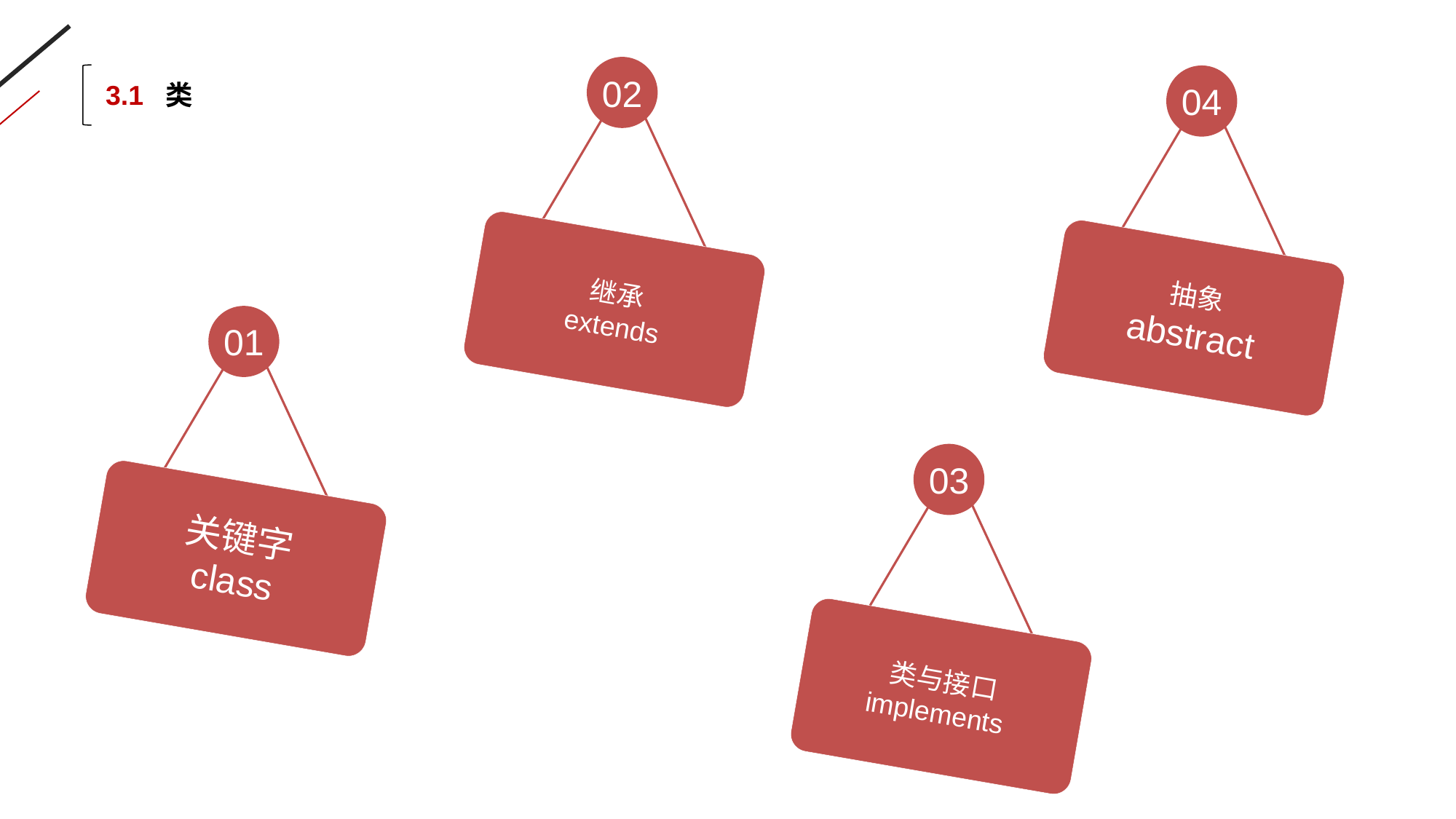

02

04
3.1  类

继承
extends
抽象
abstract
01

03

关键字
class
类与接口
implements